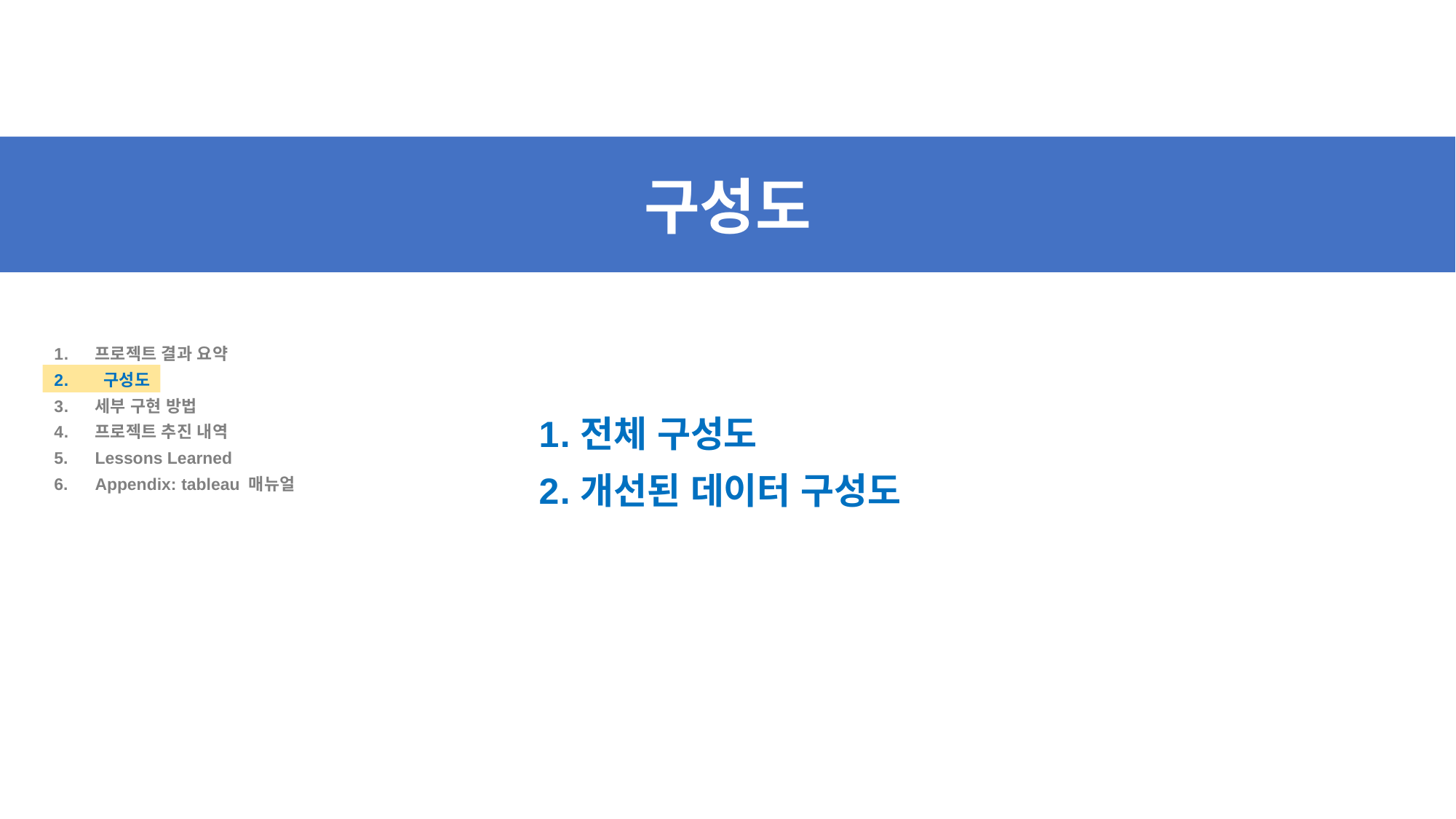

구성도
프로젝트 결과 요약
 구성도
세부 구현 방법
프로젝트 추진 내역
Lessons Learned
Appendix: tableau 매뉴얼

전체 구성도
개선된 데이터 구성도